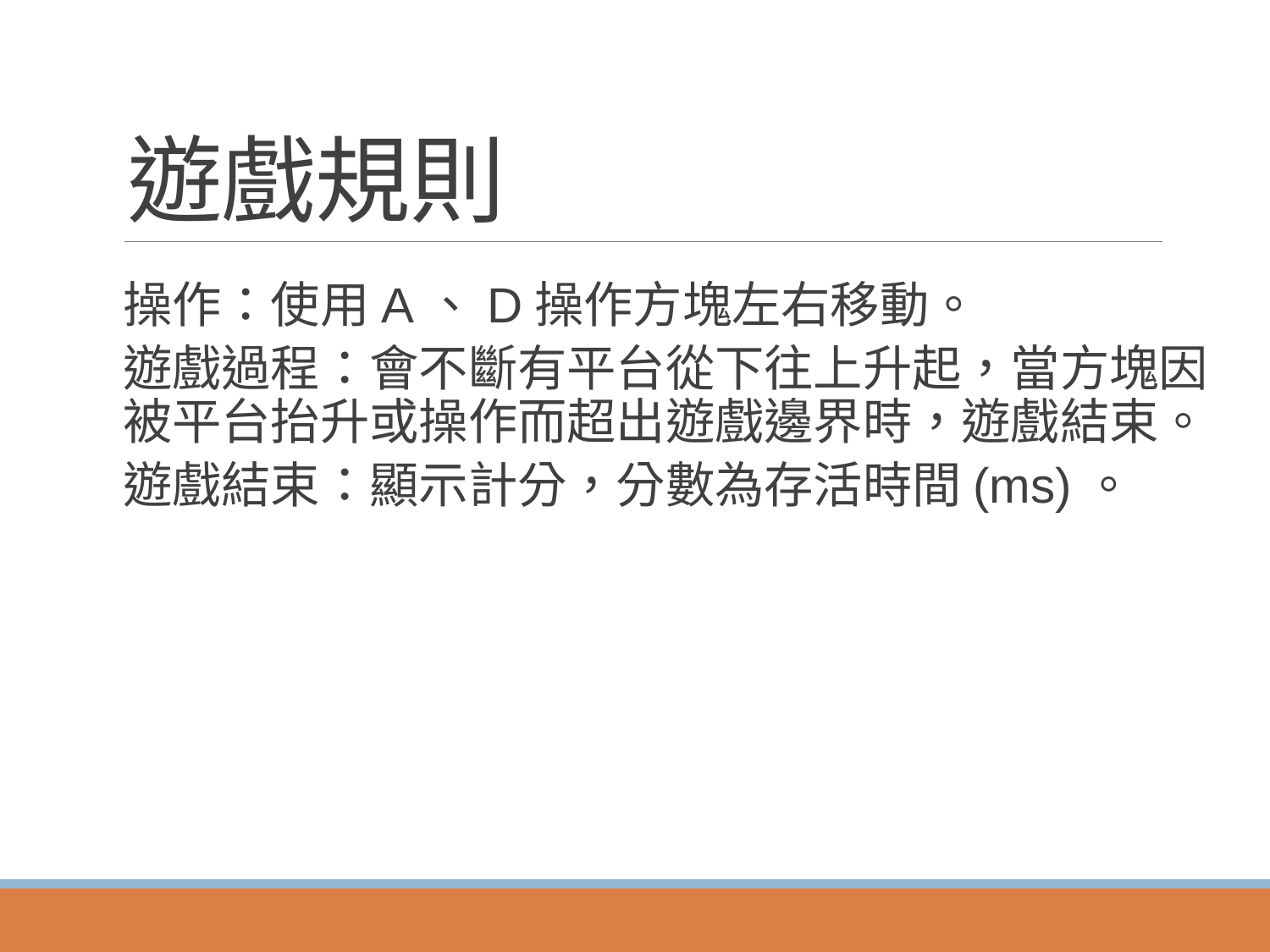

# 遊戲規則
操作：使用A、D操作方塊左右移動。
遊戲過程：會不斷有平台從下往上升起，當方塊因被平台抬升或操作而超出遊戲邊界時，遊戲結束。
遊戲結束：顯示計分，分數為存活時間(ms)。